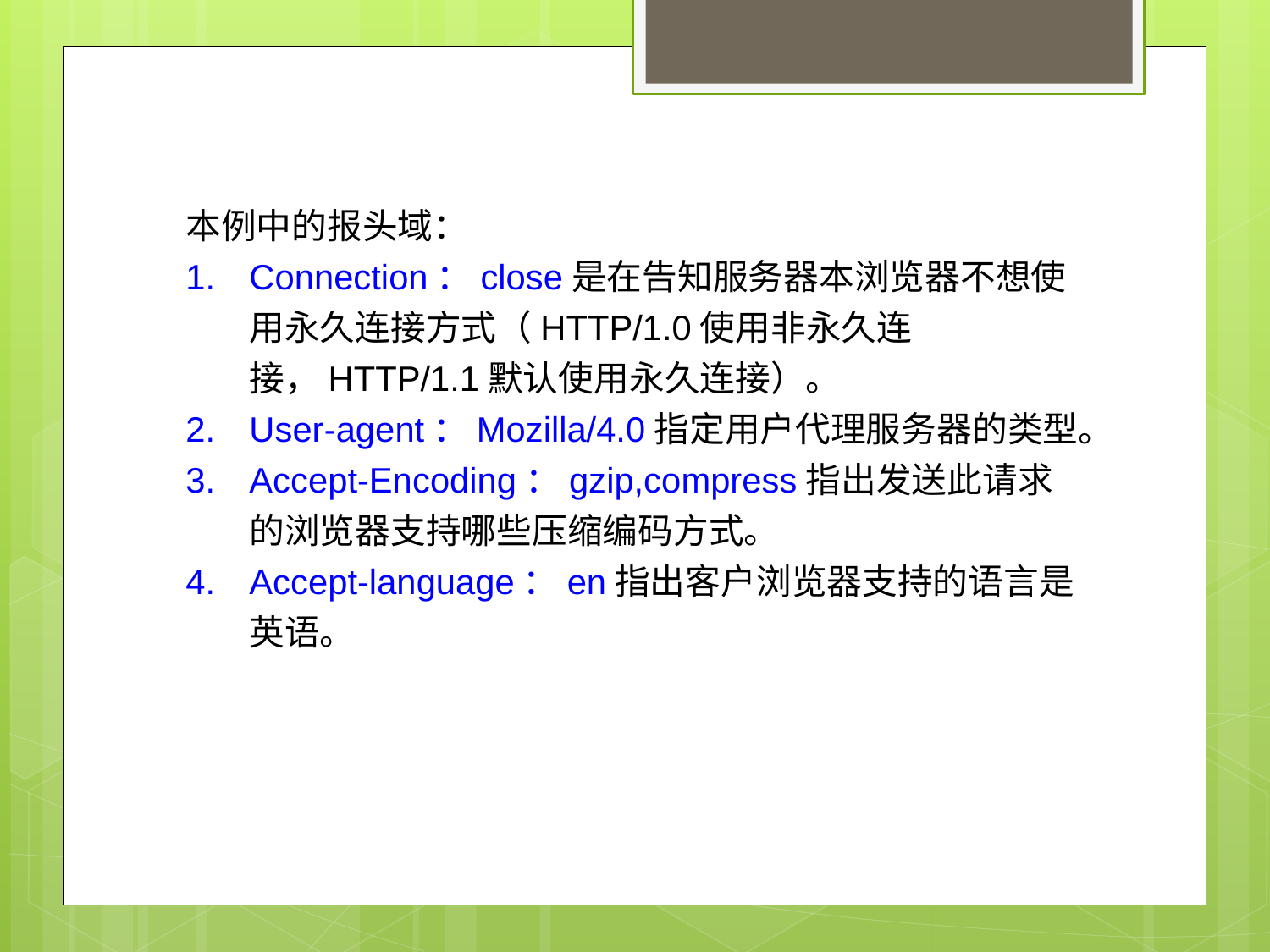

本例中的报头域：
Connection：close是在告知服务器本浏览器不想使用永久连接方式（HTTP/1.0使用非永久连接，HTTP/1.1默认使用永久连接）。
User-agent：Mozilla/4.0指定用户代理服务器的类型。
Accept-Encoding：gzip,compress指出发送此请求的浏览器支持哪些压缩编码方式。
Accept-language：en指出客户浏览器支持的语言是英语。